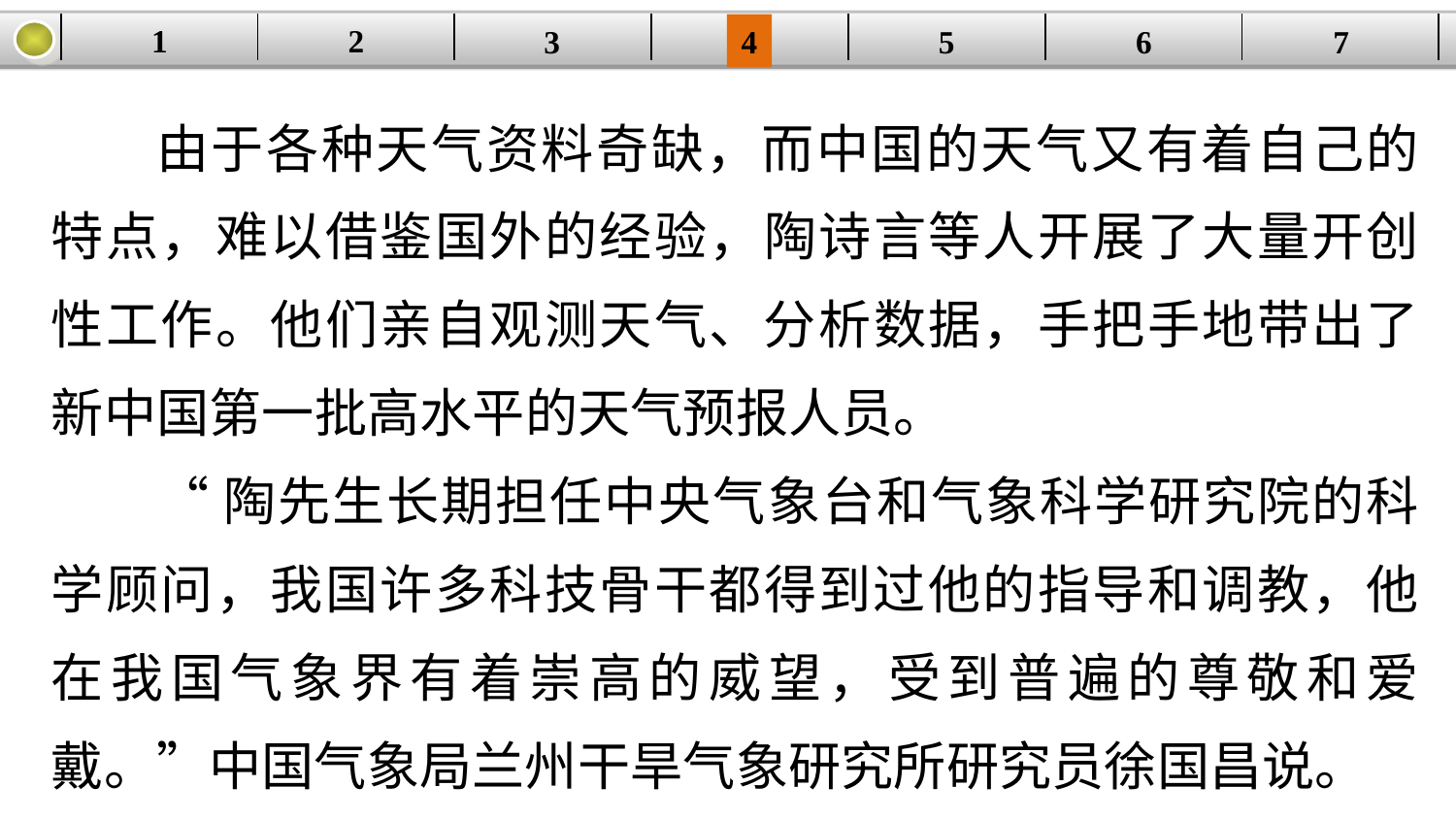

1
2
|  |  |  |  |  |  |  |
| --- | --- | --- | --- | --- | --- | --- |
3
4
5
6
7

由于各种天气资料奇缺，而中国的天气又有着自己的特点，难以借鉴国外的经验，陶诗言等人开展了大量开创性工作。他们亲自观测天气、分析数据，手把手地带出了新中国第一批高水平的天气预报人员。
“陶先生长期担任中央气象台和气象科学研究院的科学顾问，我国许多科技骨干都得到过他的指导和调教，他在我国气象界有着崇高的威望，受到普遍的尊敬和爱戴。”中国气象局兰州干旱气象研究所研究员徐国昌说。